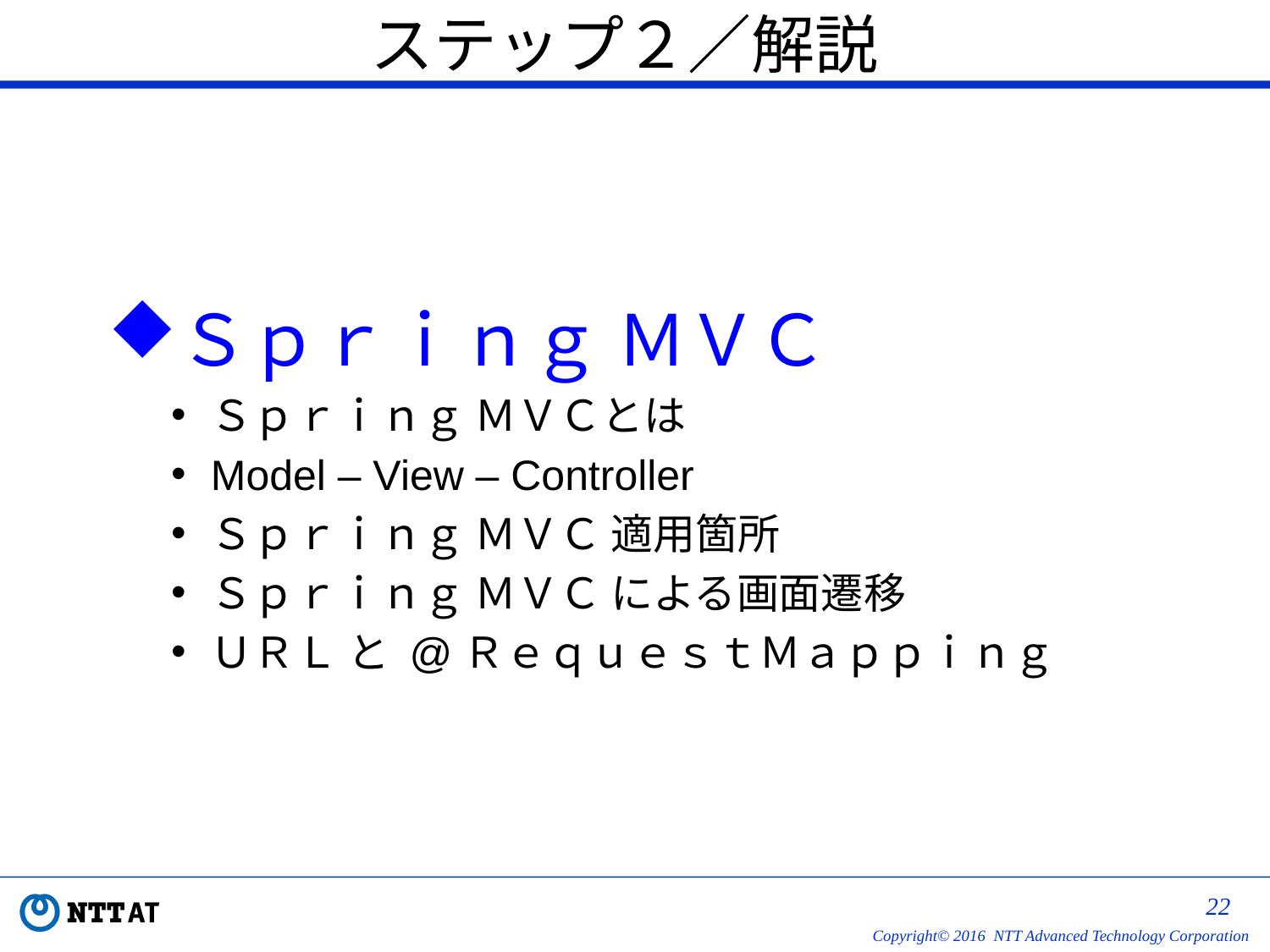

# ステップ２／解説
Ｓｐｒｉｎｇ ＭＶＣ
Ｓｐｒｉｎｇ ＭＶＣとは
Model – View – Controller
Ｓｐｒｉｎｇ ＭＶＣ 適用箇所
Ｓｐｒｉｎｇ ＭＶＣ による画面遷移
ＵＲＬ と @ＲｅｑｕｅｓｔＭａｐｐｉｎｇ
22